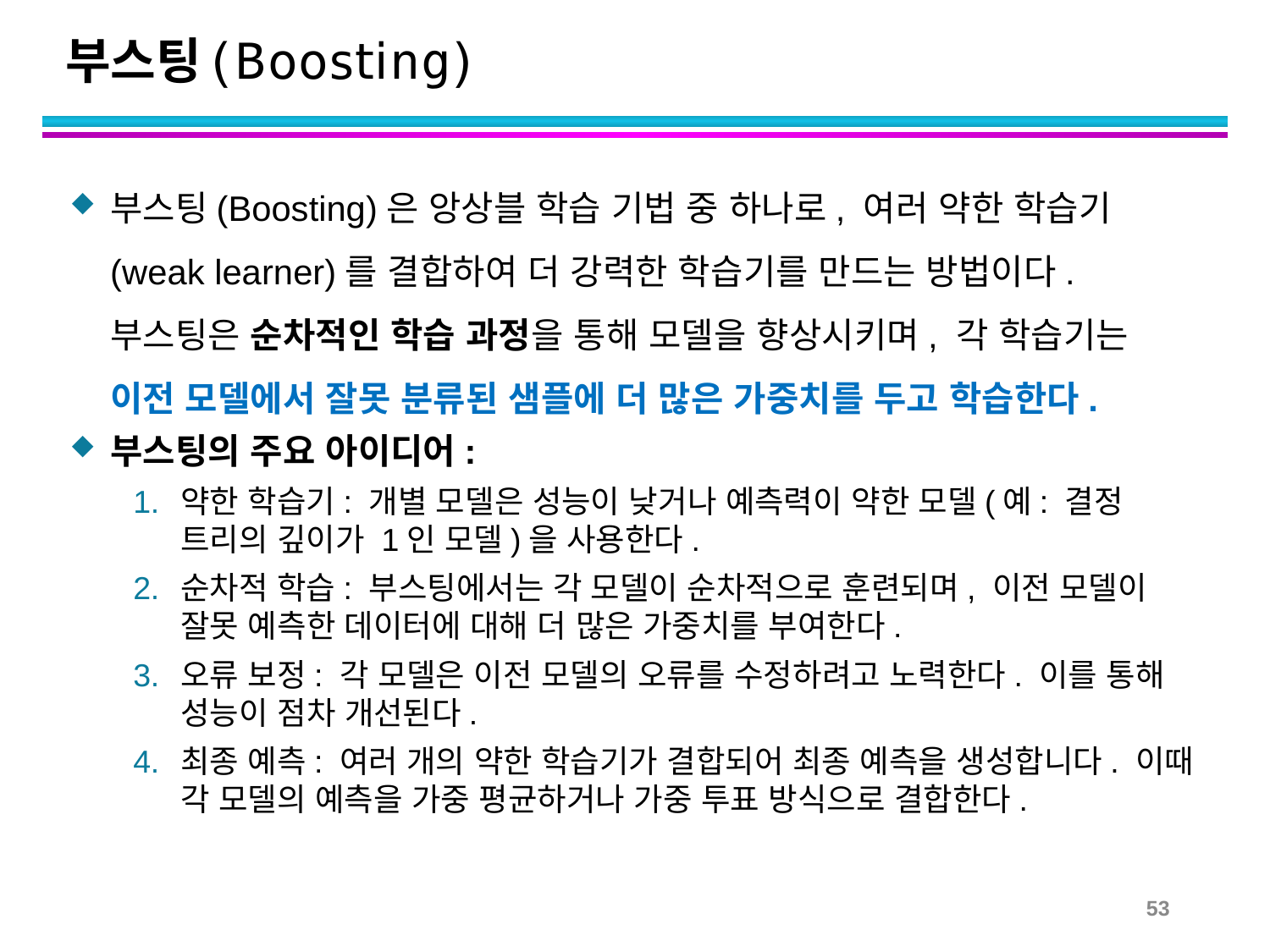

# 부스팅(Boosting)
부스팅(Boosting)은 앙상블 학습 기법 중 하나로, 여러 약한 학습기(weak learner)를 결합하여 더 강력한 학습기를 만드는 방법이다. 부스팅은 순차적인 학습 과정을 통해 모델을 향상시키며, 각 학습기는 이전 모델에서 잘못 분류된 샘플에 더 많은 가중치를 두고 학습한다.
부스팅의 주요 아이디어:
약한 학습기: 개별 모델은 성능이 낮거나 예측력이 약한 모델(예: 결정 트리의 깊이가 1인 모델)을 사용한다.
순차적 학습: 부스팅에서는 각 모델이 순차적으로 훈련되며, 이전 모델이 잘못 예측한 데이터에 대해 더 많은 가중치를 부여한다.
오류 보정: 각 모델은 이전 모델의 오류를 수정하려고 노력한다. 이를 통해 성능이 점차 개선된다.
최종 예측: 여러 개의 약한 학습기가 결합되어 최종 예측을 생성합니다. 이때 각 모델의 예측을 가중 평균하거나 가중 투표 방식으로 결합한다.
53